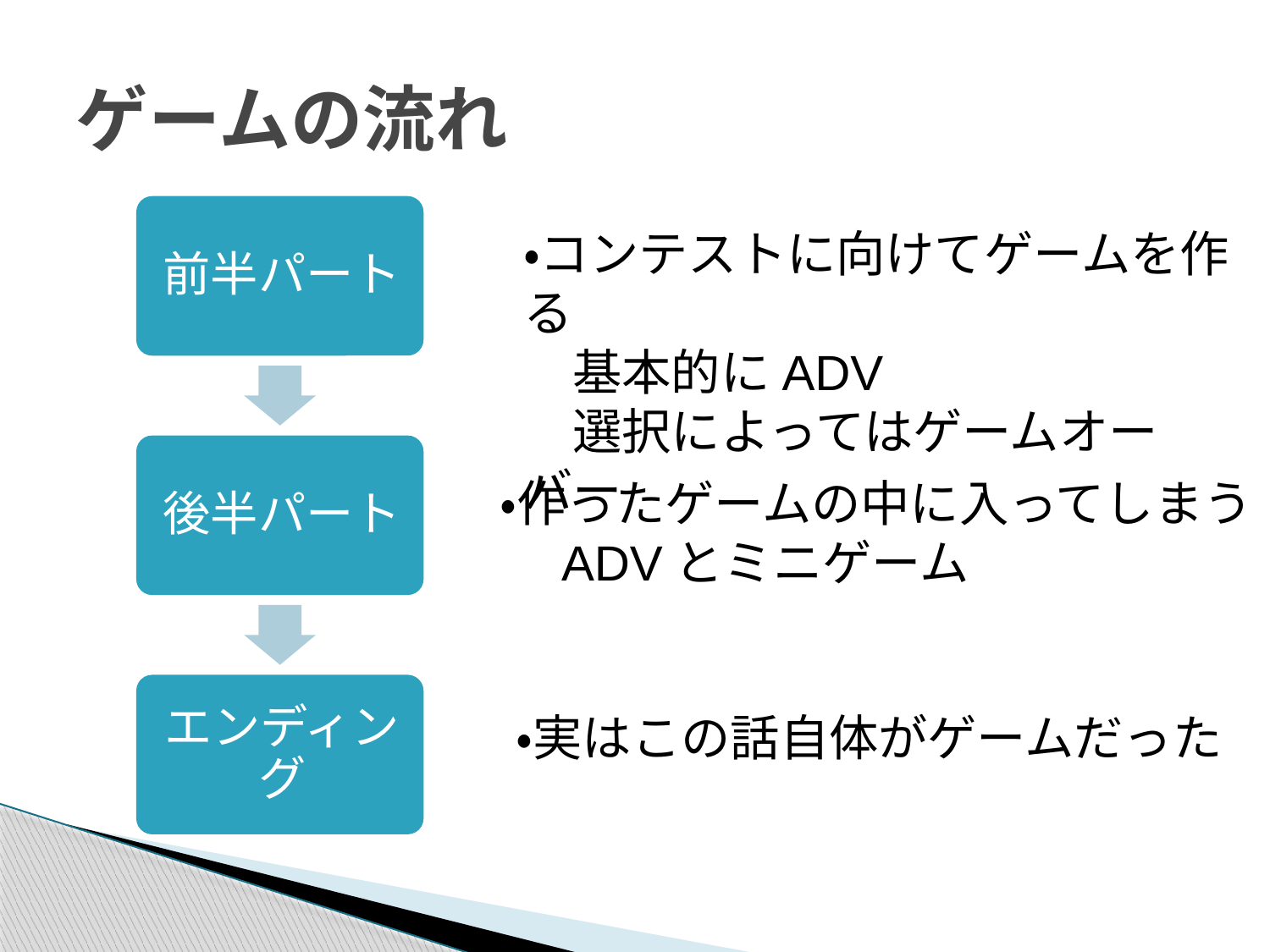

# ゲームの流れ
前半パート

後半パート

エンディング
・コンテストに向けてゲームを作る
　基本的にADV
　選択によってはゲームオーバー
・作ったゲームの中に入ってしまう
　ADVとミニゲーム

・実はこの話自体がゲームだった